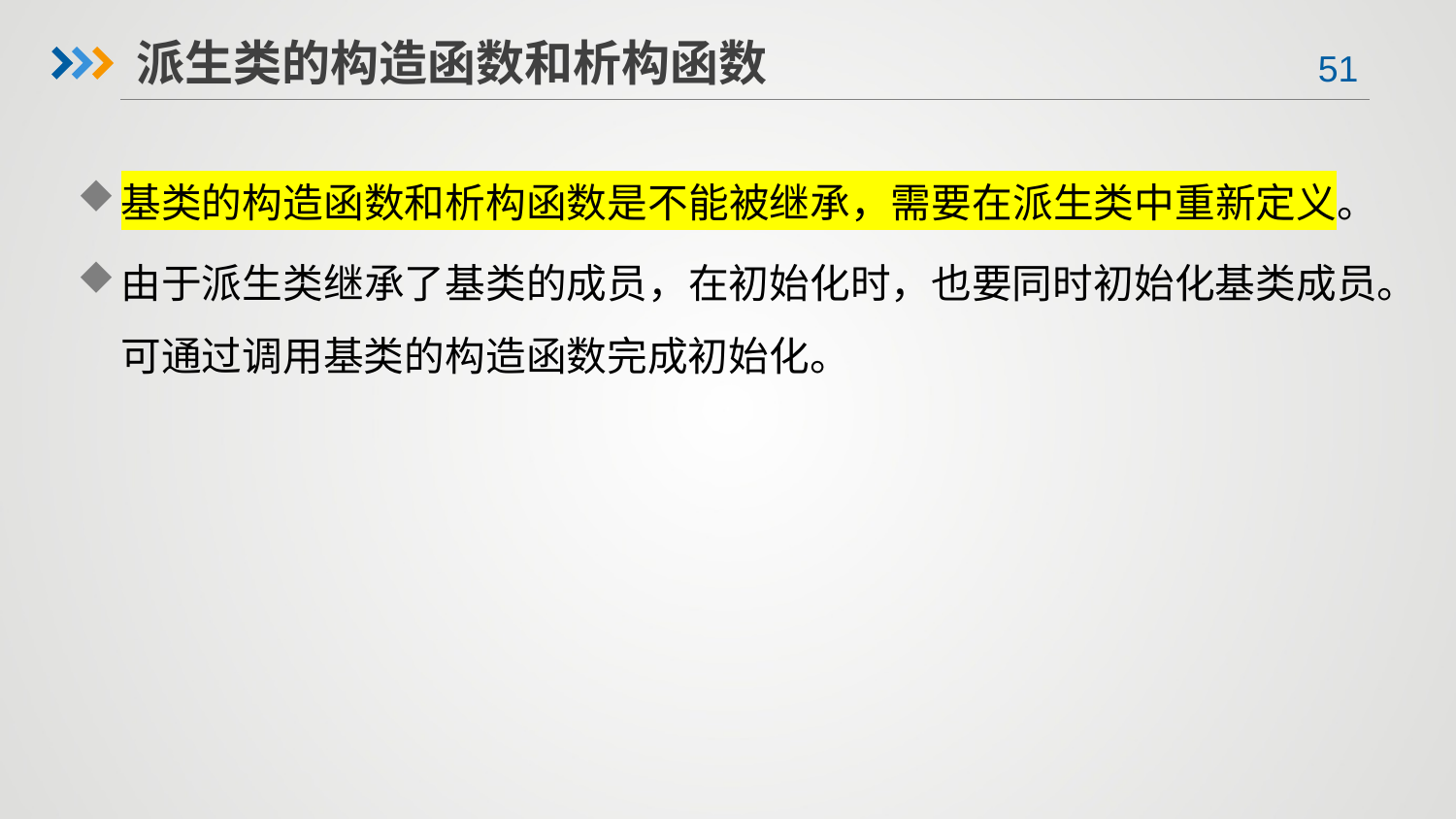

派生类的构造函数和析构函数
基类的构造函数和析构函数是不能被继承，需要在派生类中重新定义。
由于派生类继承了基类的成员，在初始化时，也要同时初始化基类成员。可通过调用基类的构造函数完成初始化。